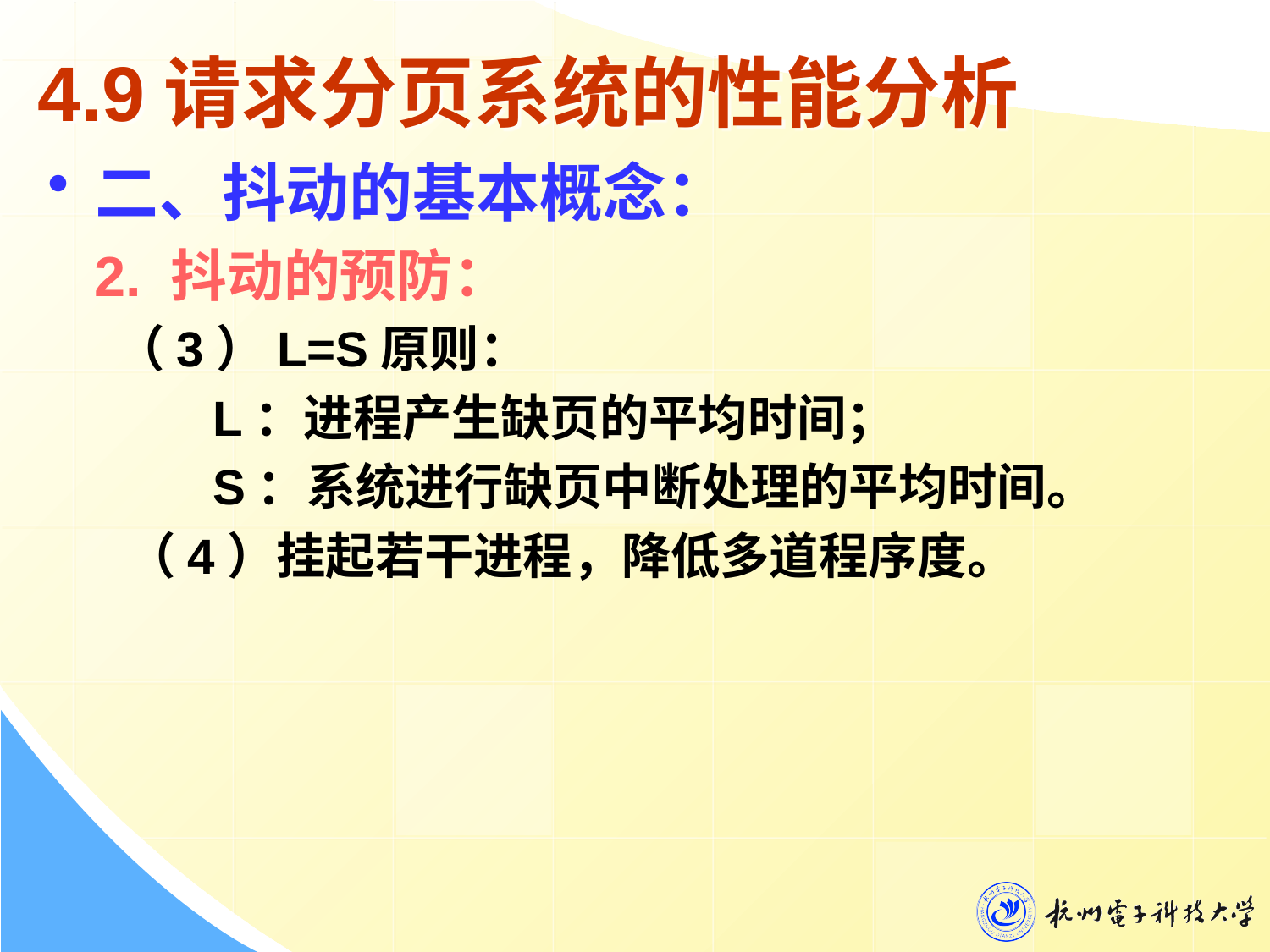

# 4.9请求分页系统的性能分析
二、抖动的基本概念：
   2. 抖动的预防：
     （3）L=S原则：
            L：进程产生缺页的平均时间；
            S：系统进行缺页中断处理的平均时间。
      （4）挂起若干进程，降低多道程序度。